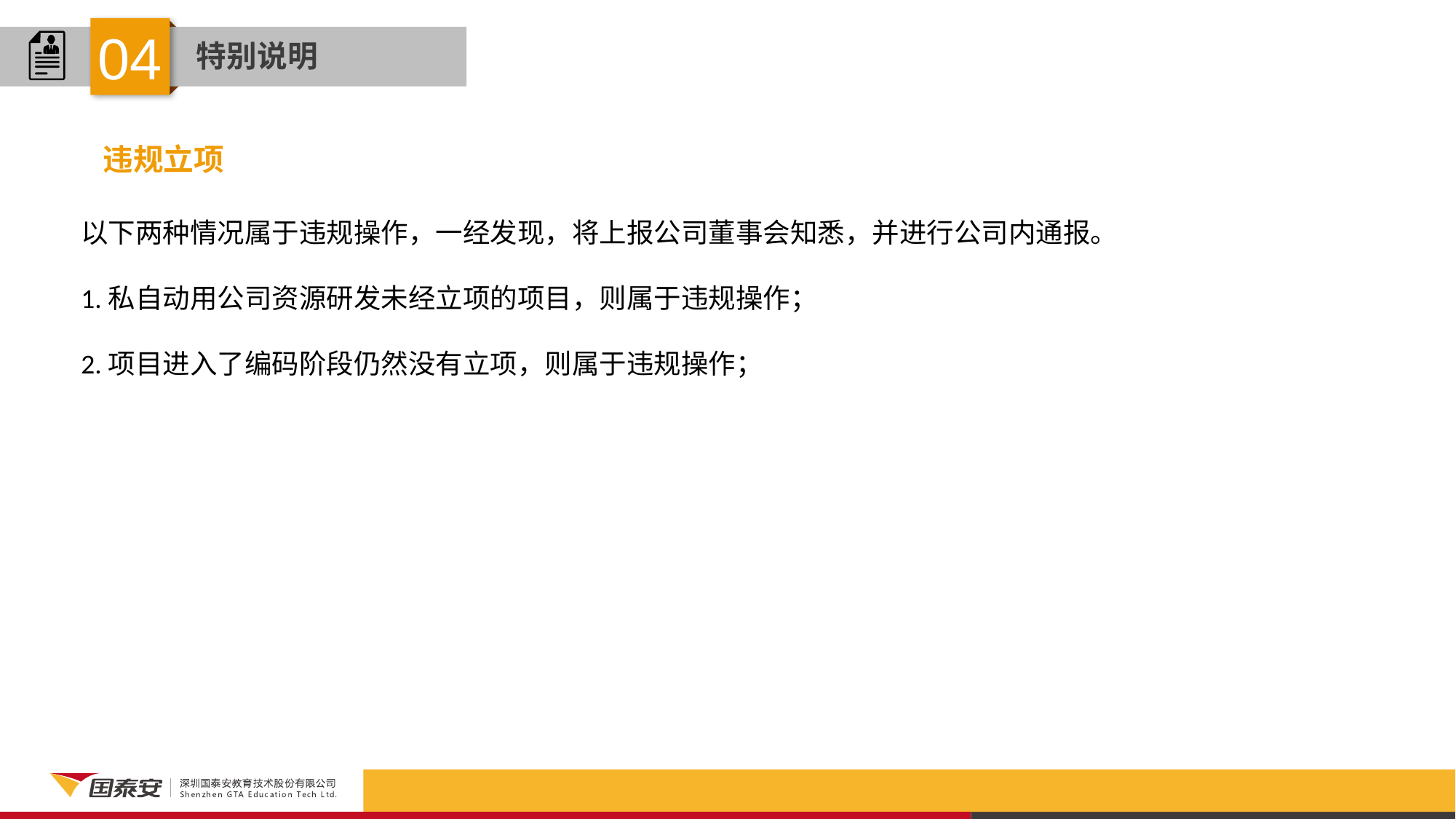

04

特别说明

违规立项
以下两种情况属于违规操作，一经发现，将上报公司董事会知悉，并进行公司内通报。

1.私自动用公司资源研发未经立项的项目，则属于违规操作；

2.项目进入了编码阶段仍然没有立项，则属于违规操作；